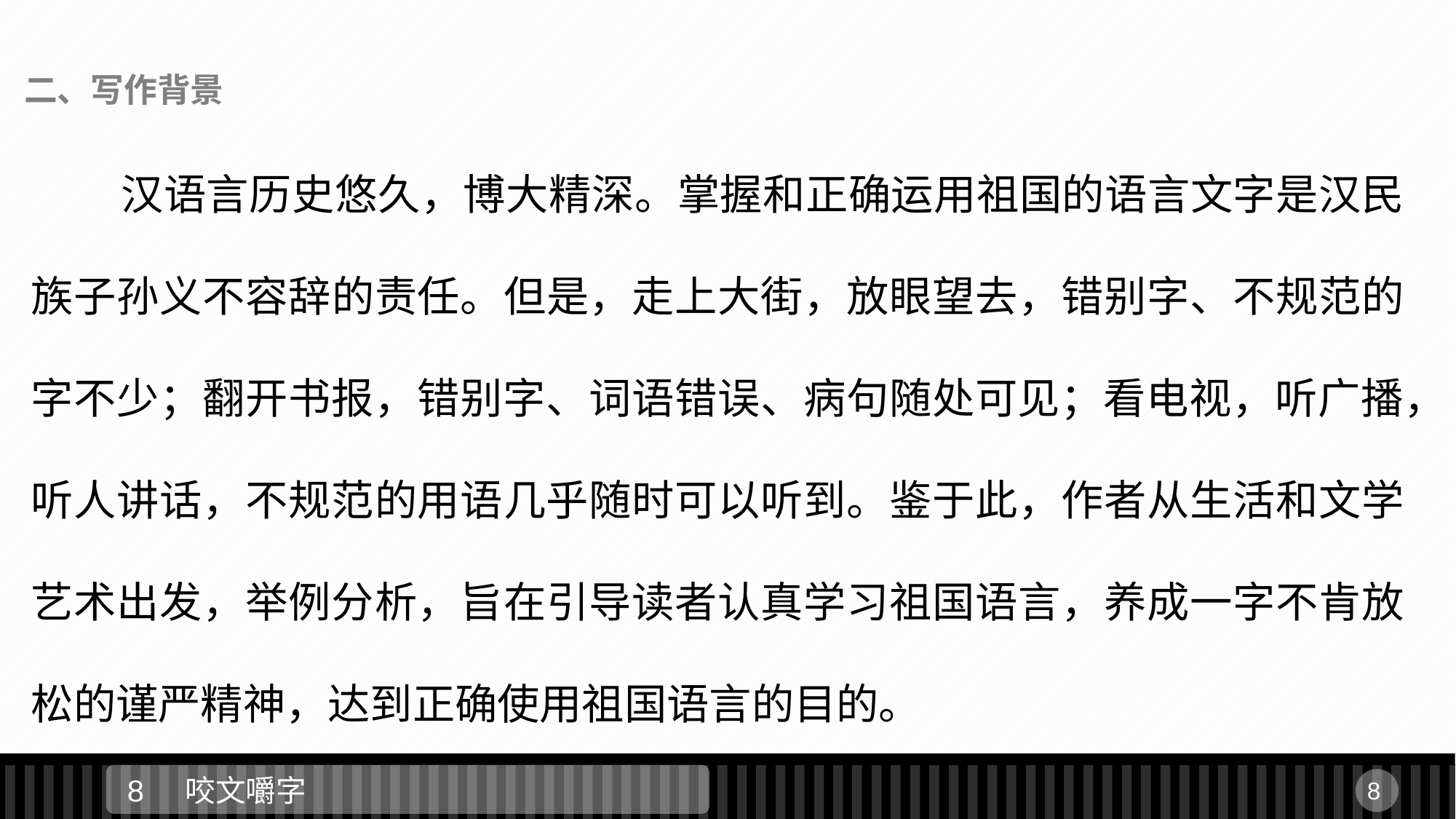

二、写作背景
        汉语言历史悠久，博大精深。掌握和正确运用祖国的语言文字是汉民族子孙义不容辞的责任。但是，走上大街，放眼望去，错别字、不规范的字不少；翻开书报，错别字、词语错误、病句随处可见；看电视，听广播，听人讲话，不规范的用语几乎随时可以听到。鉴于此，作者从生活和文学艺术出发，举例分析，旨在引导读者认真学习祖国语言，养成一字不肯放松的谨严精神，达到正确使用祖国语言的目的。